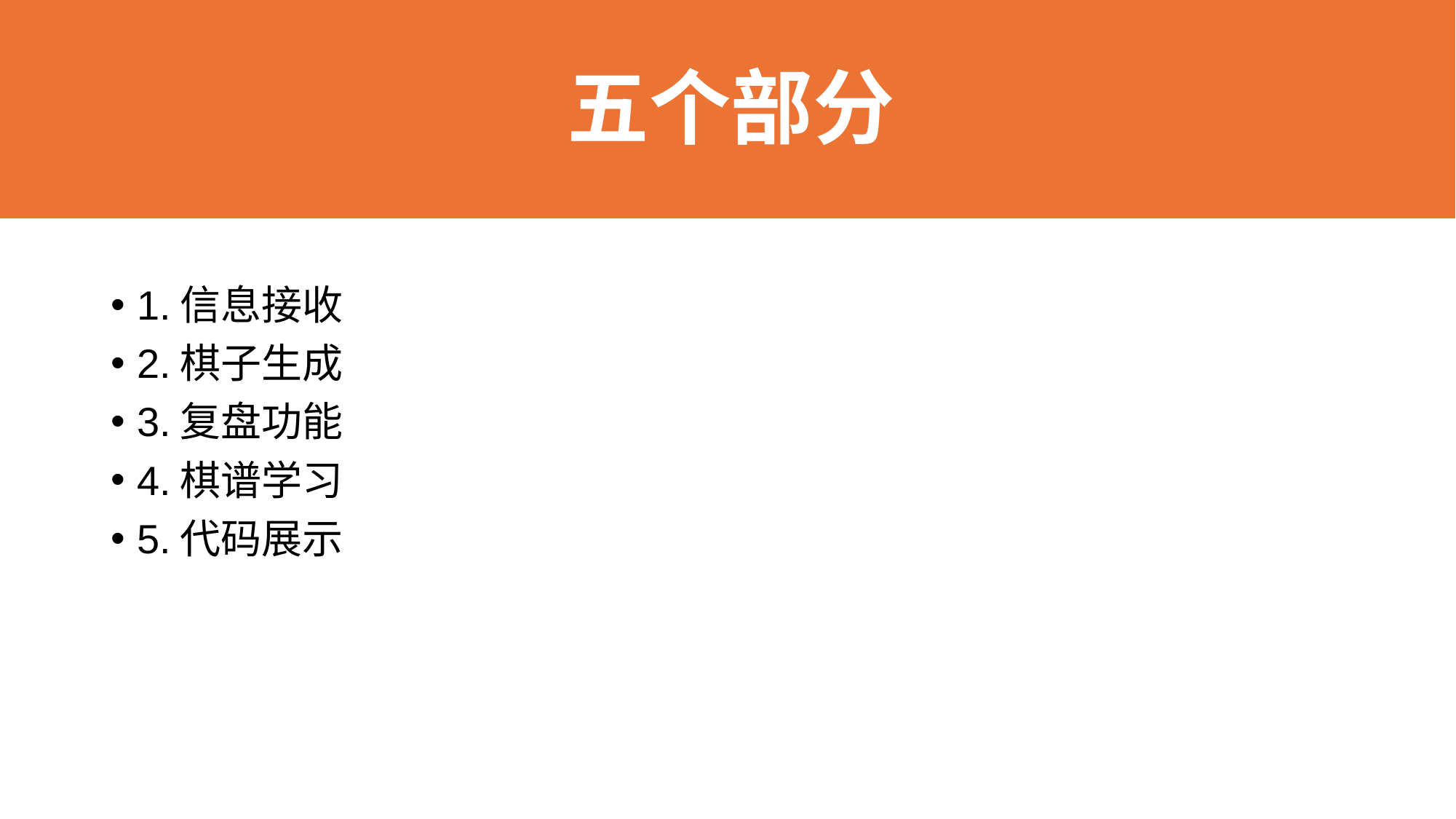

五个部分
#
1.信息接收
2.棋子生成
3.复盘功能
4.棋谱学习
5.代码展示